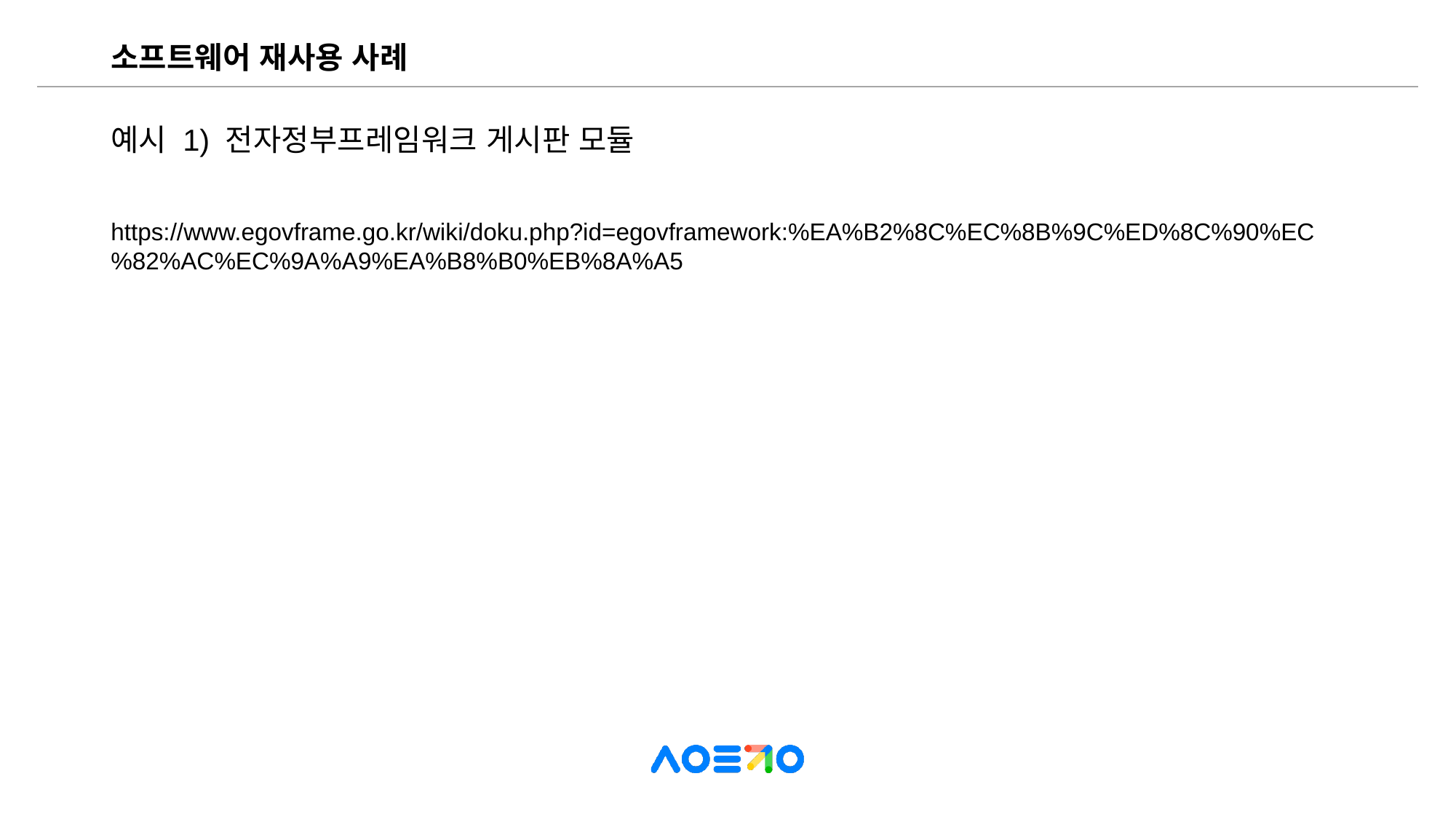

# 소프트웨어 재사용 사례
예시 1) 전자정부프레임워크 게시판 모듈

https://www.egovframe.go.kr/wiki/doku.php?id=egovframework:%EA%B2%8C%EC%8B%9C%ED%8C%90%EC%82%AC%EC%9A%A9%EA%B8%B0%EB%8A%A5